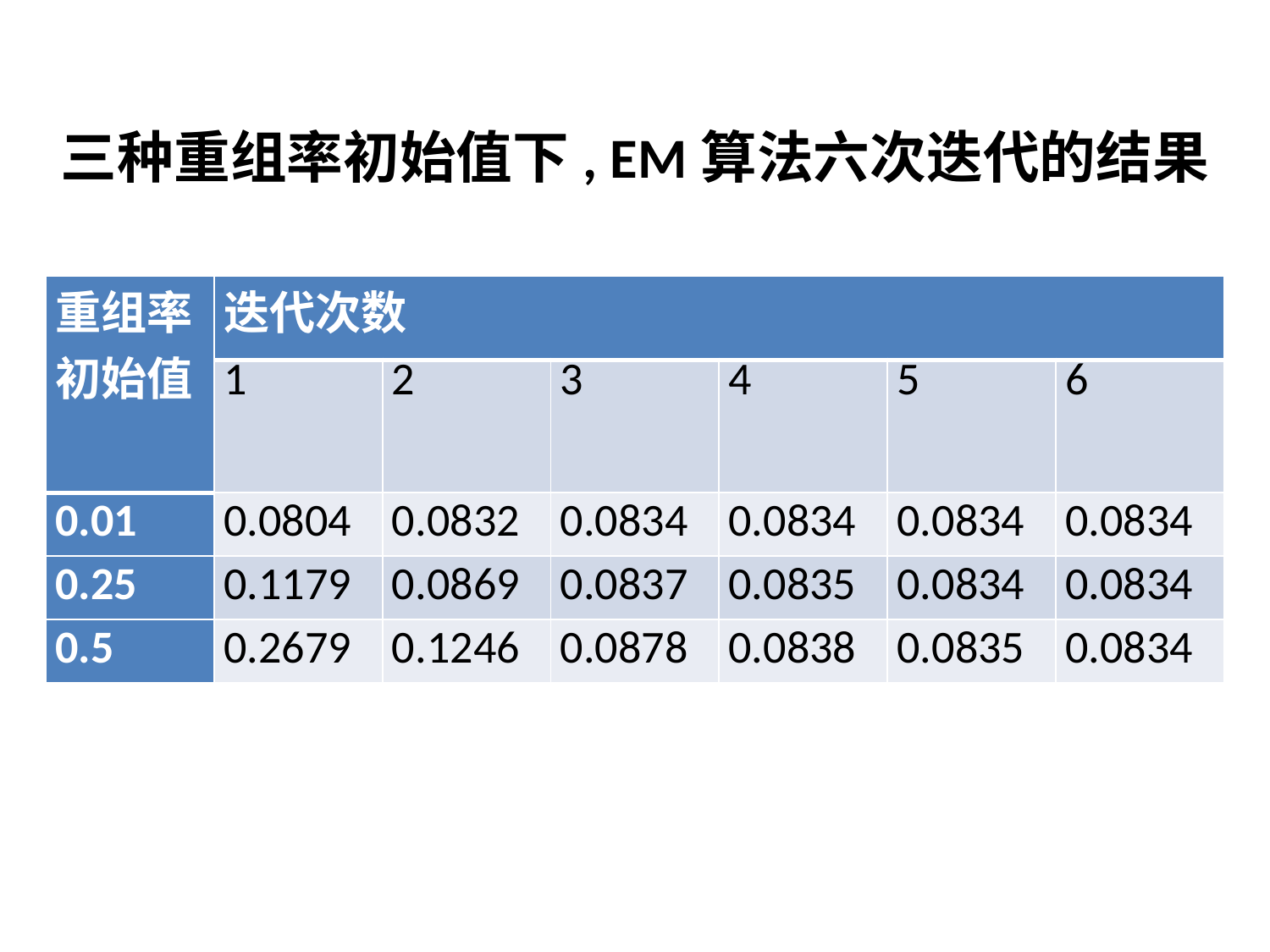

# 三种重组率初始值下, EM算法六次迭代的结果
| 重组率初始值 | 迭代次数 |  |  |  |  |  |
| --- | --- | --- | --- | --- | --- | --- |
|  | 1 | 2 | 3 | 4 | 5 | 6 |
| 0.01 | 0.0804 | 0.0832 | 0.0834 | 0.0834 | 0.0834 | 0.0834 |
| 0.25 | 0.1179 | 0.0869 | 0.0837 | 0.0835 | 0.0834 | 0.0834 |
| 0.5 | 0.2679 | 0.1246 | 0.0878 | 0.0838 | 0.0835 | 0.0834 |